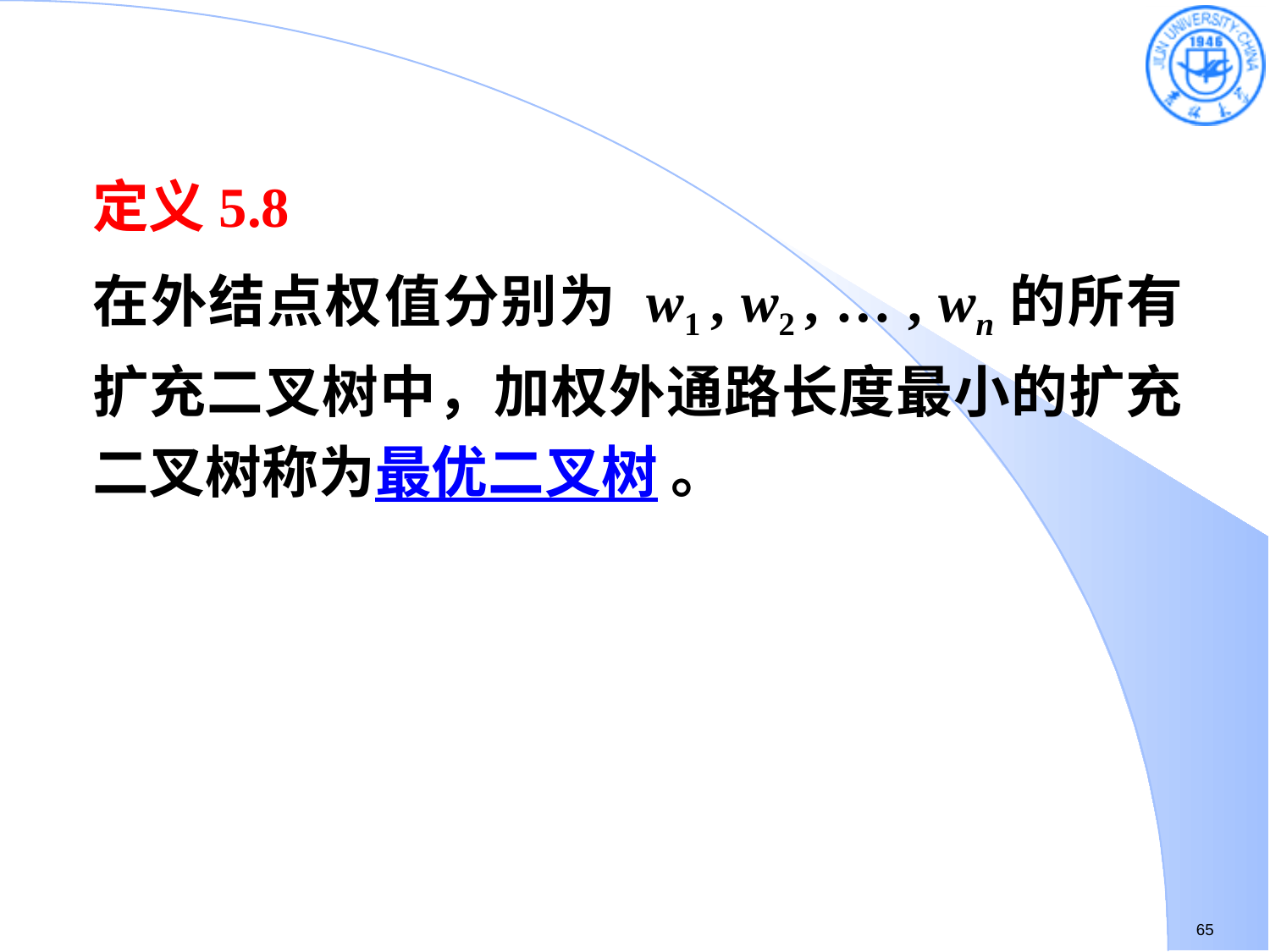

定义5.8
在外结点权值分别为 w1 , w2 , … , wn的所有扩充二叉树中，加权外通路长度最小的扩充二叉树称为最优二叉树 。